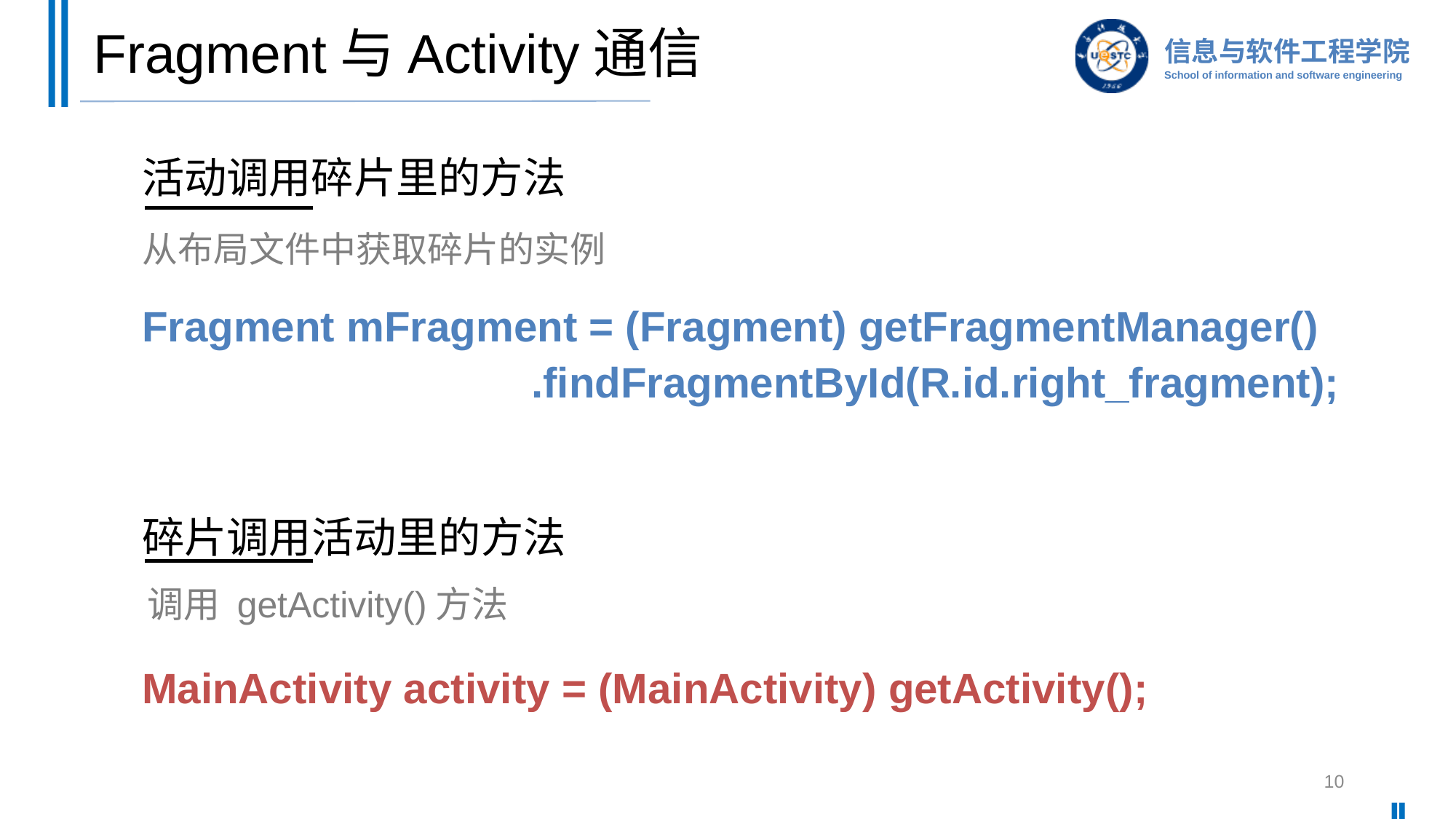

# Fragment与Activity通信
活动调用碎片里的方法
从布局文件中获取碎片的实例
Fragment mFragment = (Fragment) getFragmentManager()
                                 .findFragmentById(R.id.right_fragment);
碎片调用活动里的方法
调用 getActivity()方法
MainActivity activity = (MainActivity) getActivity();
10